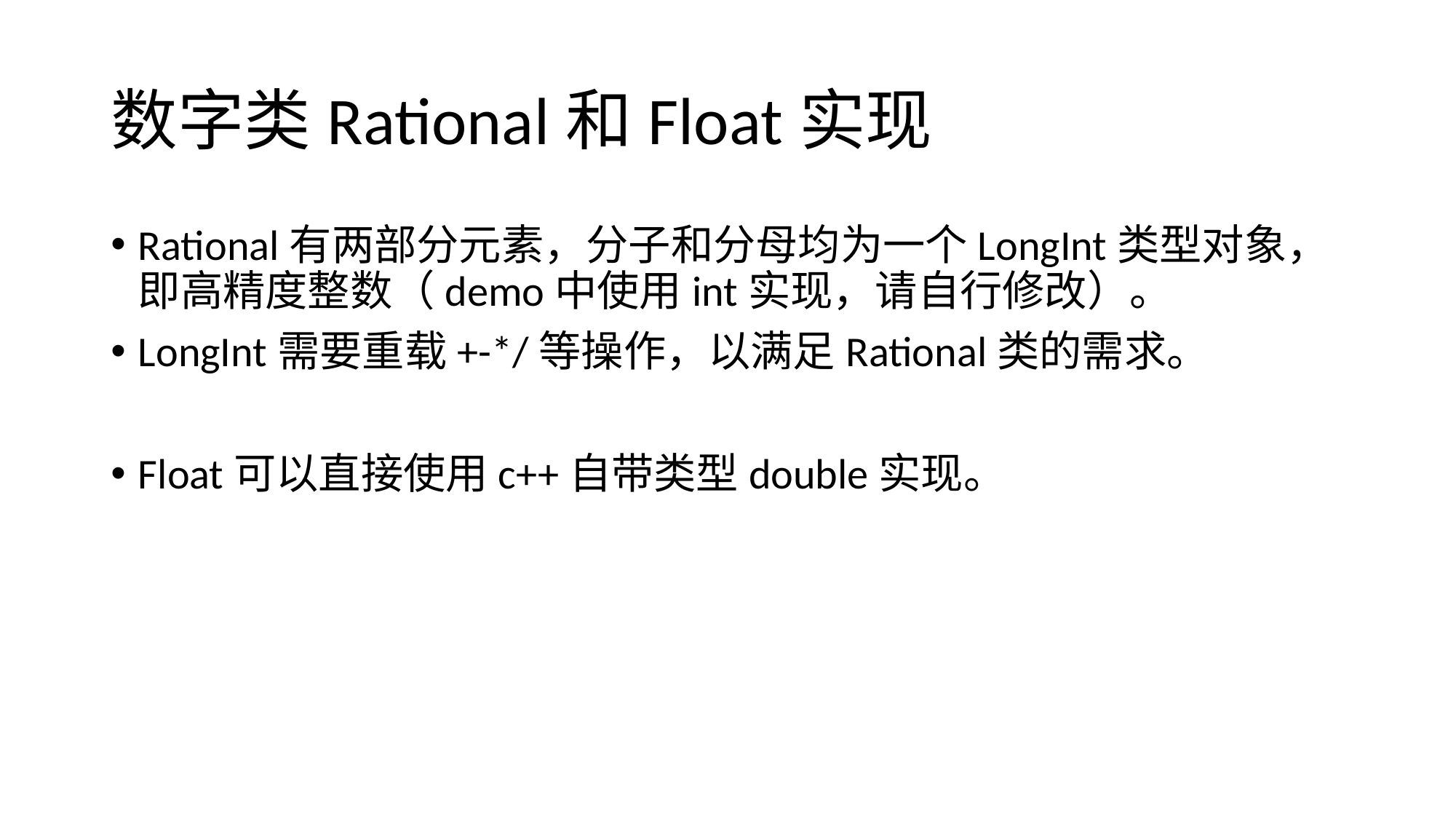

# 数字类Rational和Float实现
Rational有两部分元素，分子和分母均为一个LongInt类型对象，即高精度整数（demo中使用int实现，请自行修改）。
LongInt需要重载+-*/等操作，以满足Rational类的需求。

Float可以直接使用c++自带类型double实现。